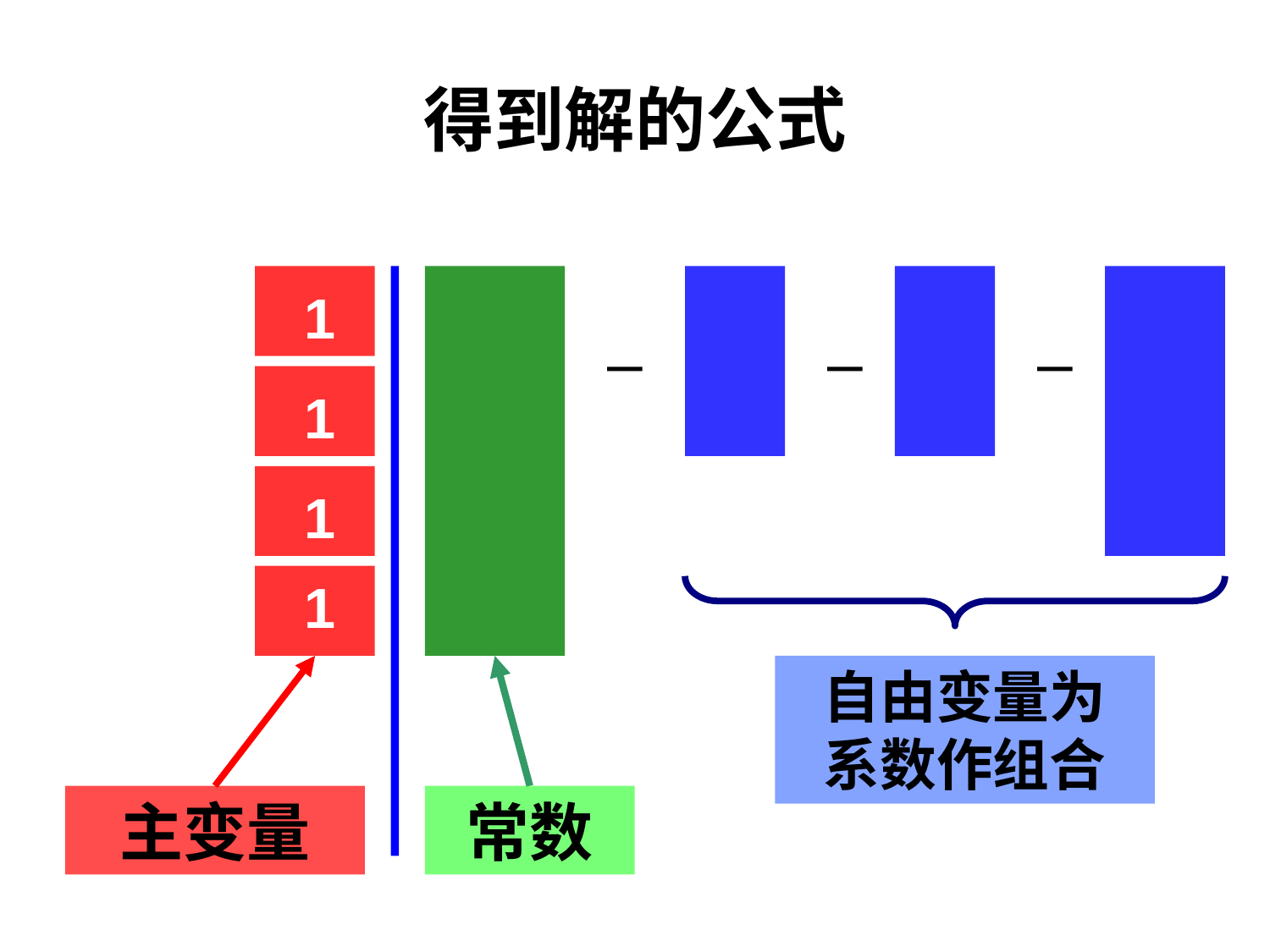

# 得到解的公式

1
–
–
–

1

1

1
自由变量为
系数作组合
主变量
常数